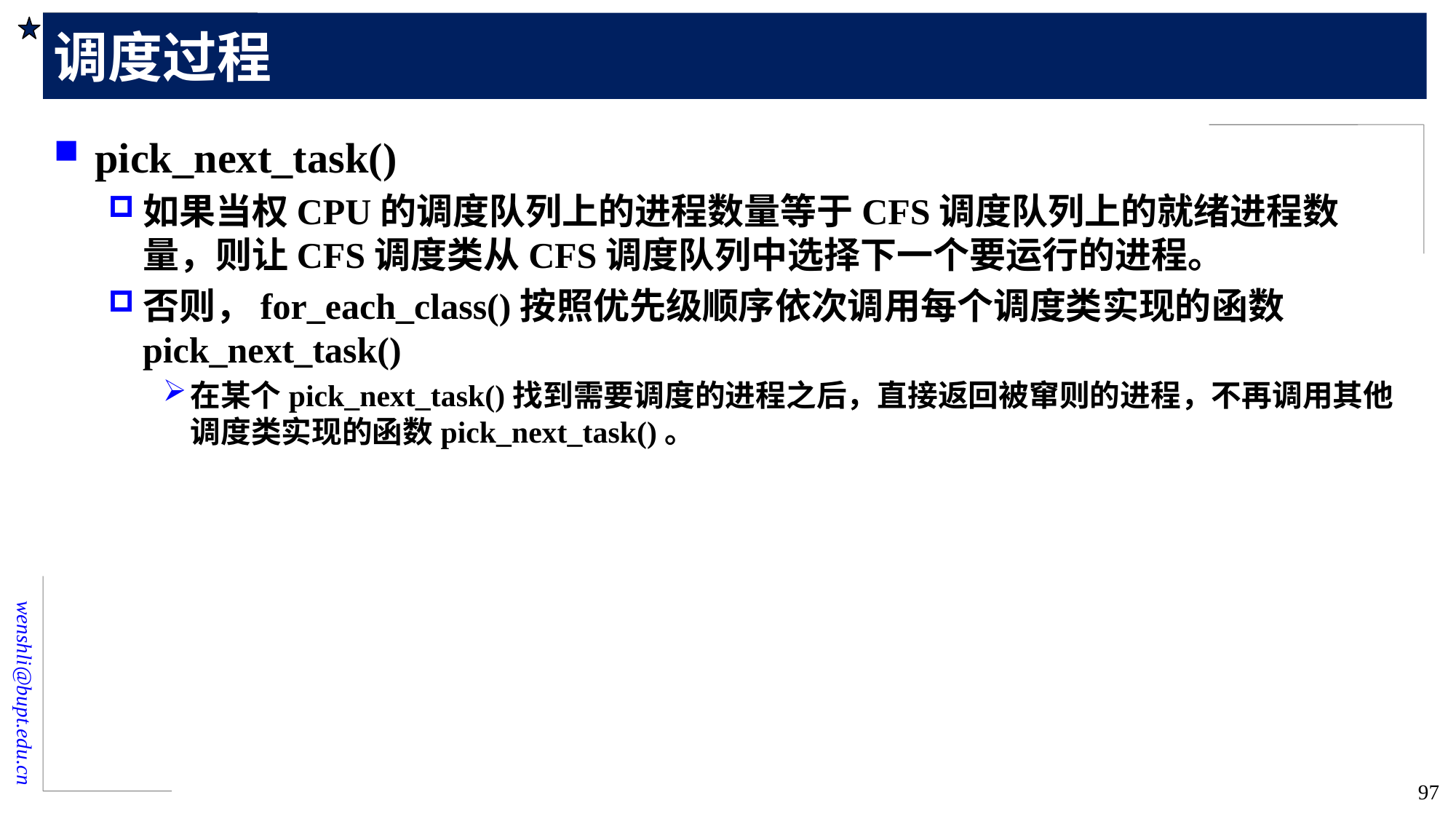

# 调度过程
pick_next_task()
如果当权CPU的调度队列上的进程数量等于CFS调度队列上的就绪进程数量，则让CFS调度类从CFS调度队列中选择下一个要运行的进程。
否则，for_each_class()按照优先级顺序依次调用每个调度类实现的函数pick_next_task()
在某个pick_next_task()找到需要调度的进程之后，直接返回被窜则的进程，不再调用其他调度类实现的函数pick_next_task()。
97